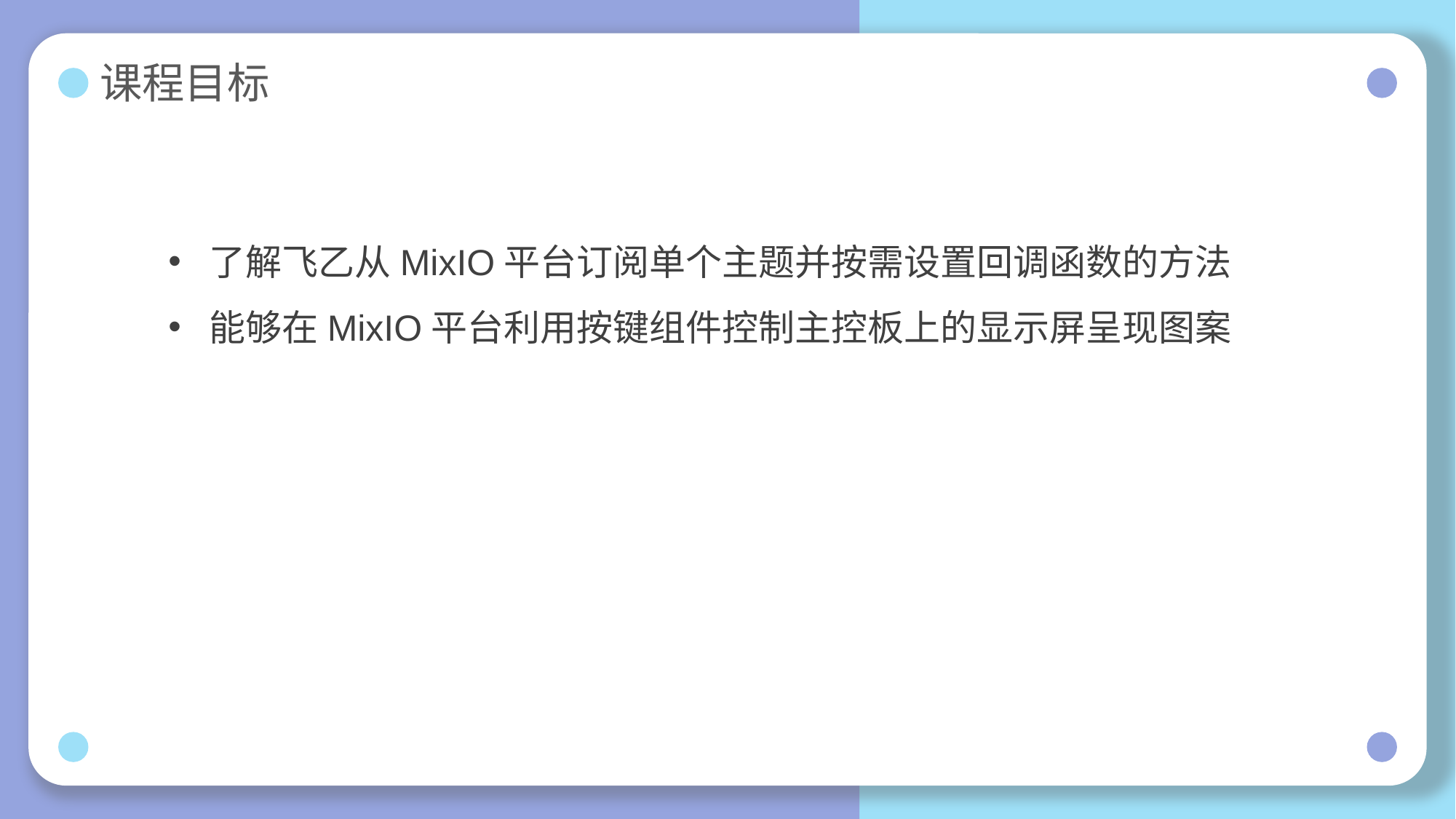

# 课程目标
了解飞乙从MixIO平台订阅单个主题并按需设置回调函数的方法
能够在MixIO平台利用按键组件控制主控板上的显示屏呈现图案